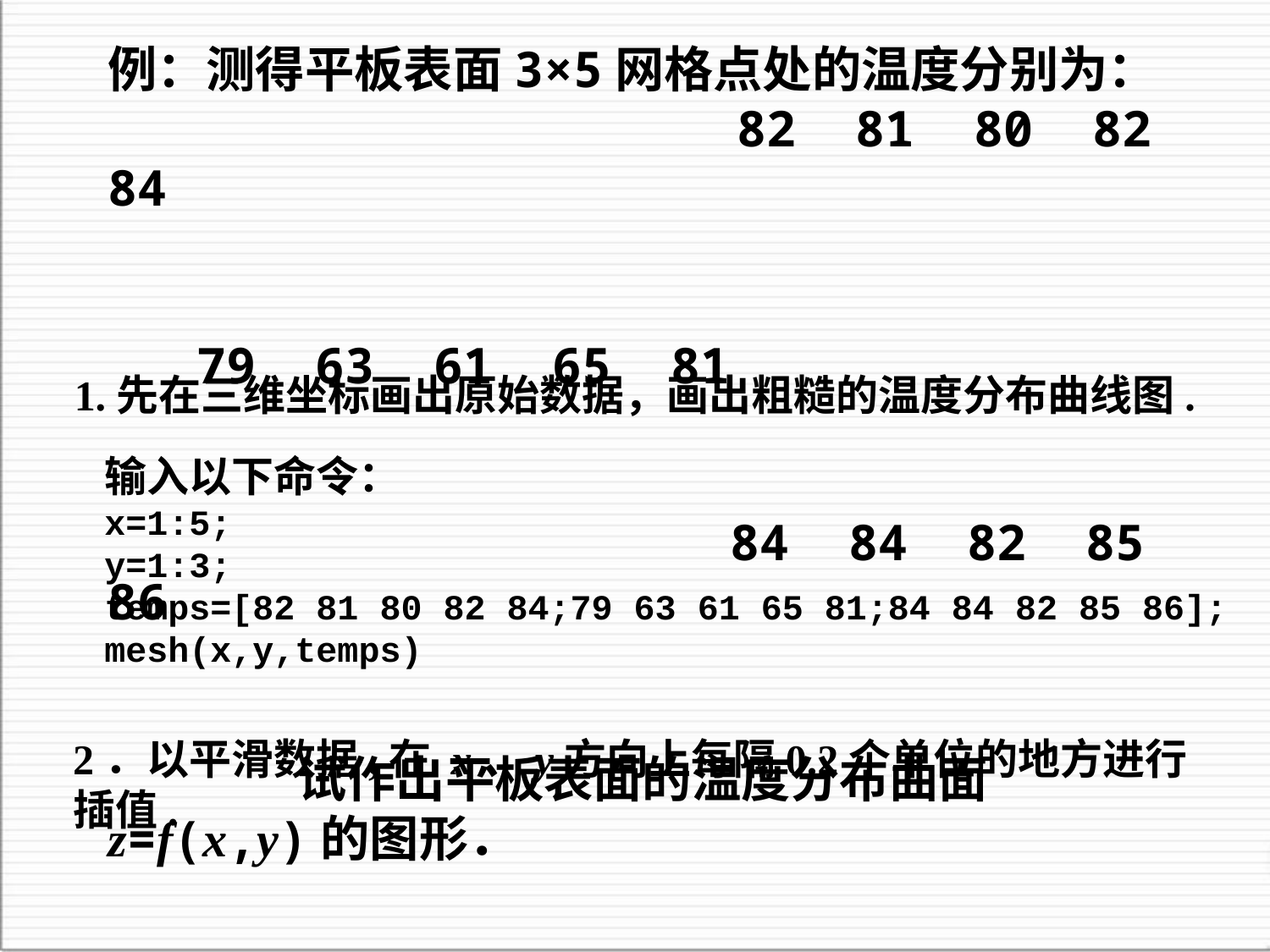

例：测得平板表面3×5网格点处的温度分别为：                                                          82  81  80  82  84                                                                                                                79  63  61  65  81                                                                                                               84  84  82  85  86                                                                                                                   试作出平板表面的温度分布曲面z=f(x,y)的图形．
1.先在三维坐标画出原始数据，画出粗糙的温度分布曲线图.
输入以下命令：
x=1:5;
y=1:3;
temps=[82 81 80 82 84;79 63 61 65 81;84 84 82 85 86];
mesh(x,y,temps)
2．以平滑数据,在 x、y方向上每隔0.2个单位的地方进行插值.